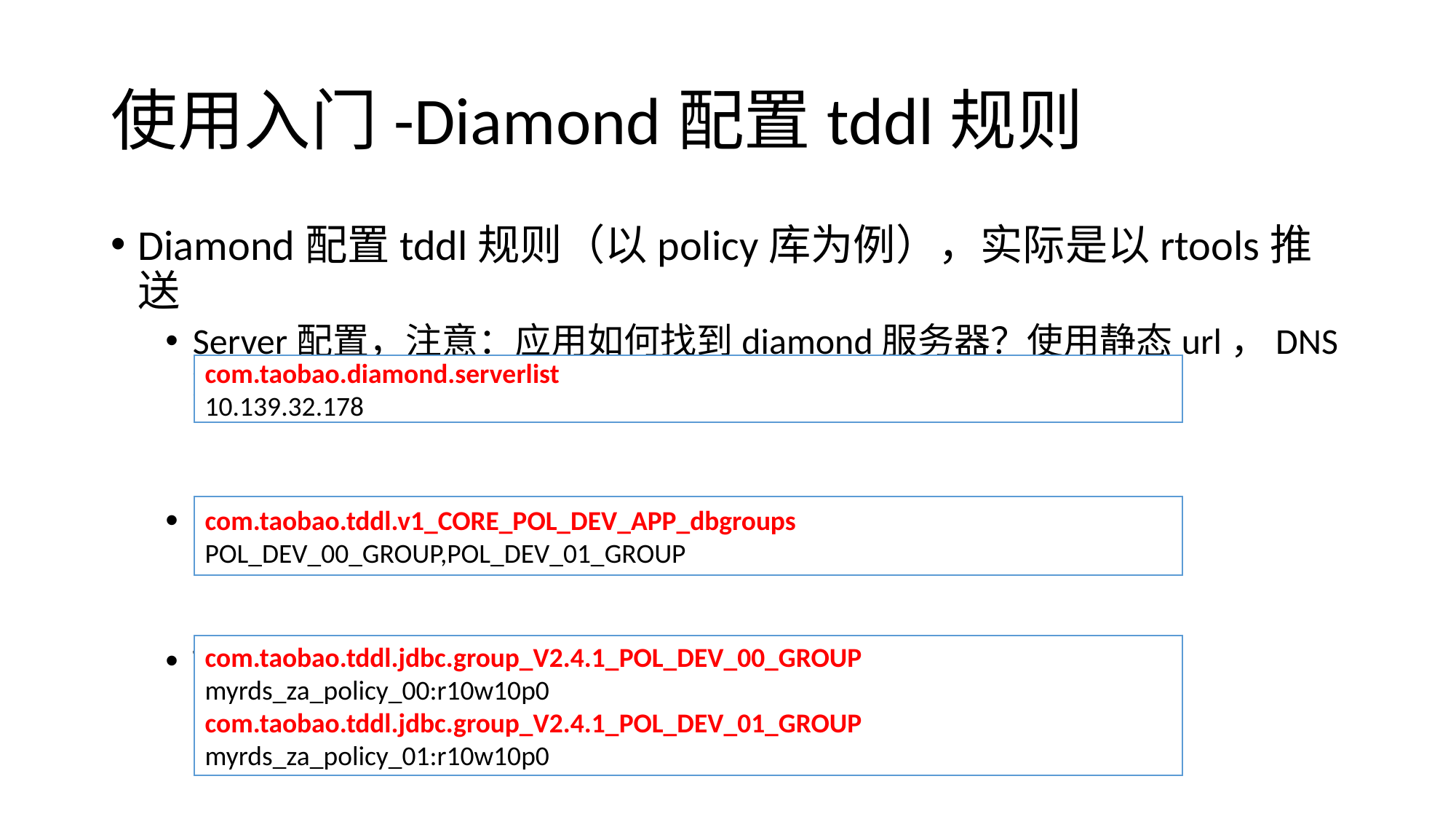

# 使用入门-Diamond配置tddl规则
Diamond配置tddl规则（以policy库为例），实际是以rtools推送
Server配置，注意：应用如何找到diamond服务器？使用静态url，DNS解析

配置Group

TGroupDataSource配置Group的读写权重
com.taobao.diamond.serverlist
10.139.32.178
com.taobao.tddl.v1_CORE_POL_DEV_APP_dbgroups
POL_DEV_00_GROUP,POL_DEV_01_GROUP
com.taobao.tddl.jdbc.group_V2.4.1_POL_DEV_00_GROUP
myrds_za_policy_00:r10w10p0
com.taobao.tddl.jdbc.group_V2.4.1_POL_DEV_01_GROUP
myrds_za_policy_01:r10w10p0